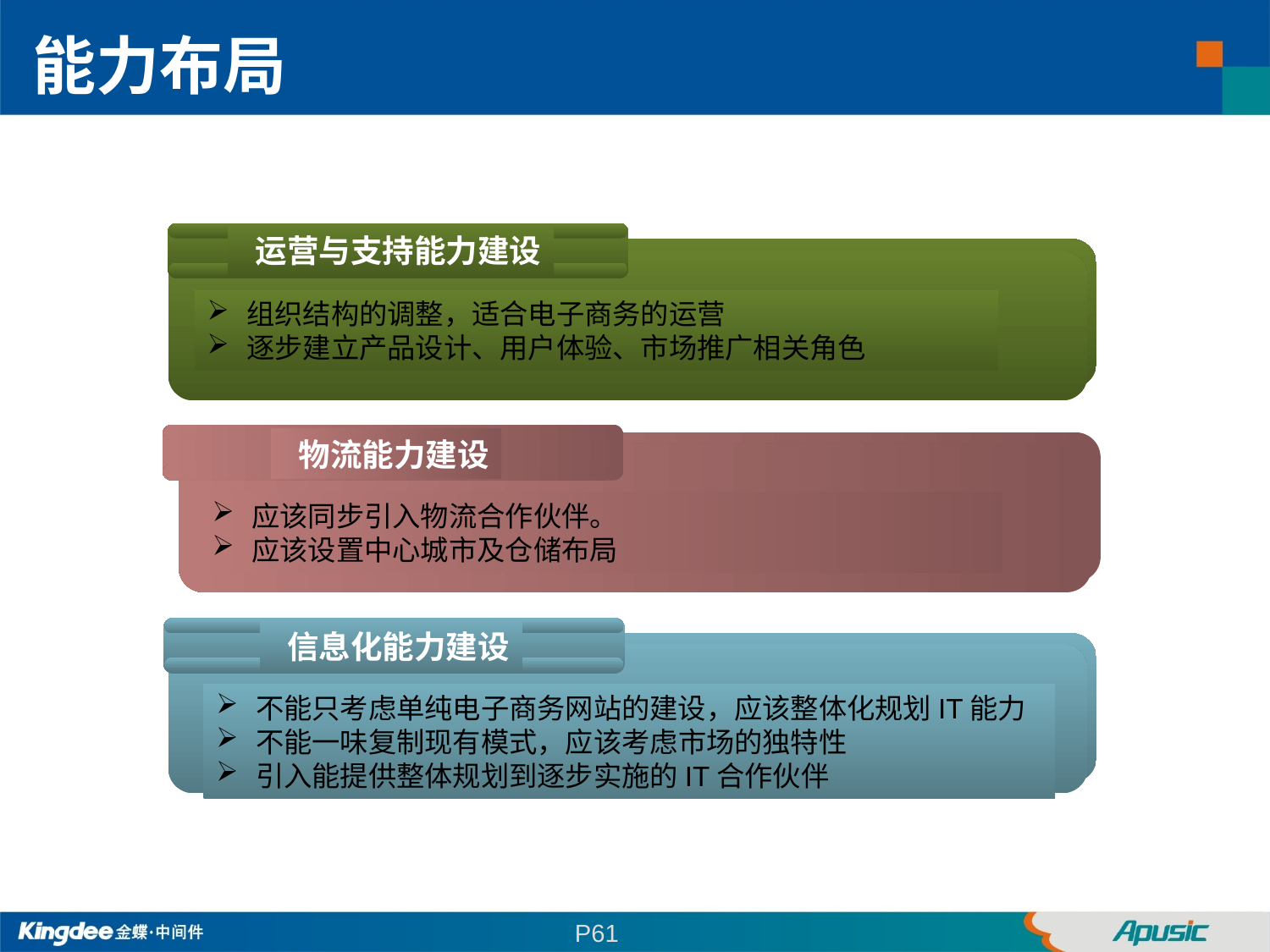

能力布局

 运营与支持能力建设

组织结构的调整，适合电子商务的运营
逐步建立产品设计、用户体验、市场推广相关角色

 物流能力建设

应该同步引入物流合作伙伴。
应该设置中心城市及仓储布局

 信息化能力建设

不能只考虑单纯电子商务网站的建设，应该整体化规划IT能力
不能一味复制现有模式，应该考虑市场的独特性
引入能提供整体规划到逐步实施的IT合作伙伴